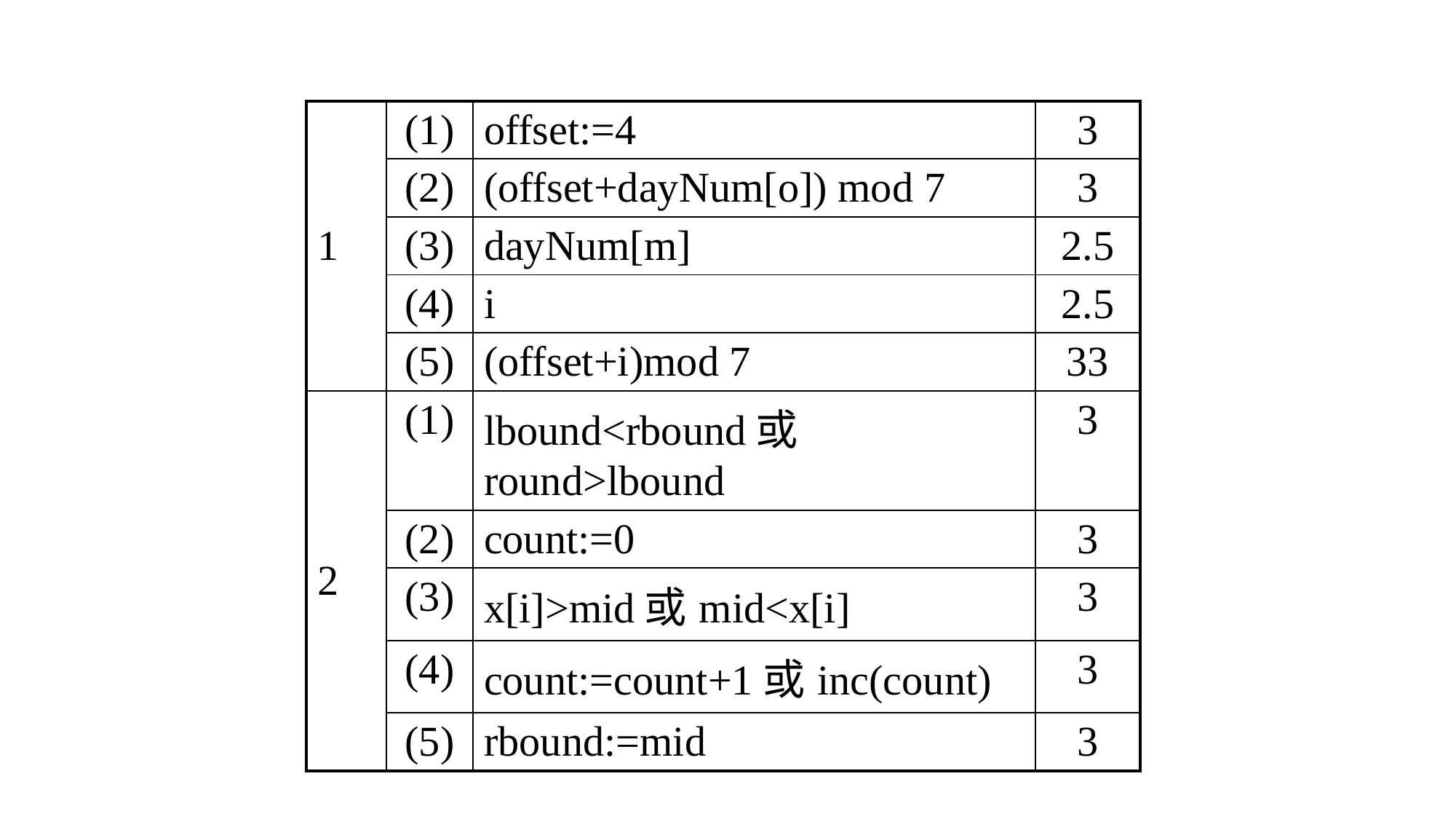

| 1 | (1) | offset:=4 | 3 |
| --- | --- | --- | --- |
|  | (2) | (offset+dayNum[o]) mod 7 | 3 |
|  | (3) | dayNum[m] | 2.5 |
|  | (4) | i | 2.5 |
|  | (5) | (offset+i)mod 7 | 33 |
| 2 | (1) | lbound<rbound或round>lbound | 3 |
|  | (2) | count:=0 | 3 |
|  | (3) | x[i]>mid或mid<x[i] | 3 |
|  | (4) | count:=count+1或inc(count) | 3 |
|  | (5) | rbound:=mid | 3 |